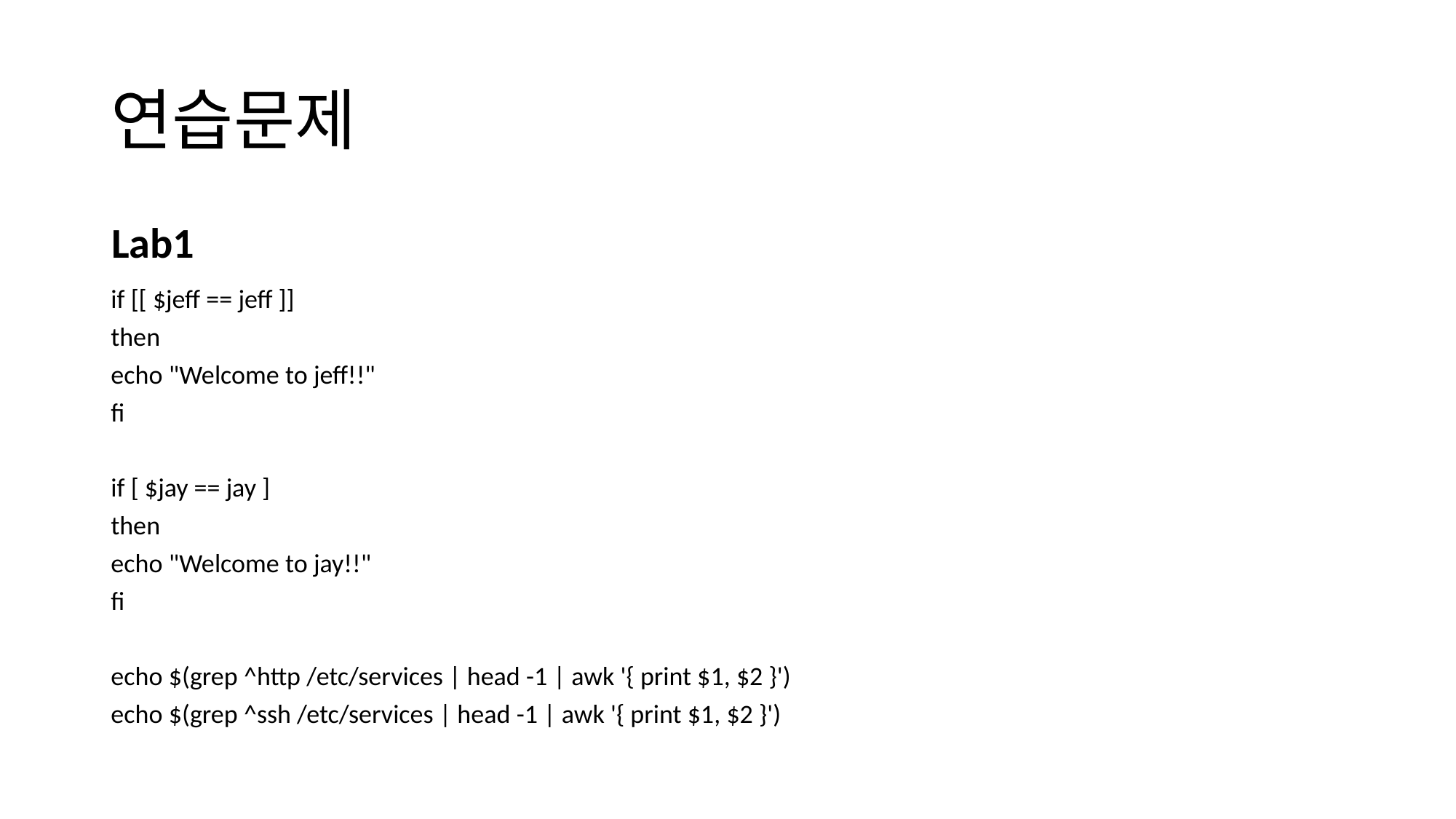

# 연습문제
Lab1
if [[ $jeff == jeff ]]
then
echo "Welcome to jeff!!"
fi

if [ $jay == jay ]
then
echo "Welcome to jay!!"
fi

echo $(grep ^http /etc/services | head -1 | awk '{ print $1, $2 }')
echo $(grep ^ssh /etc/services | head -1 | awk '{ print $1, $2 }')